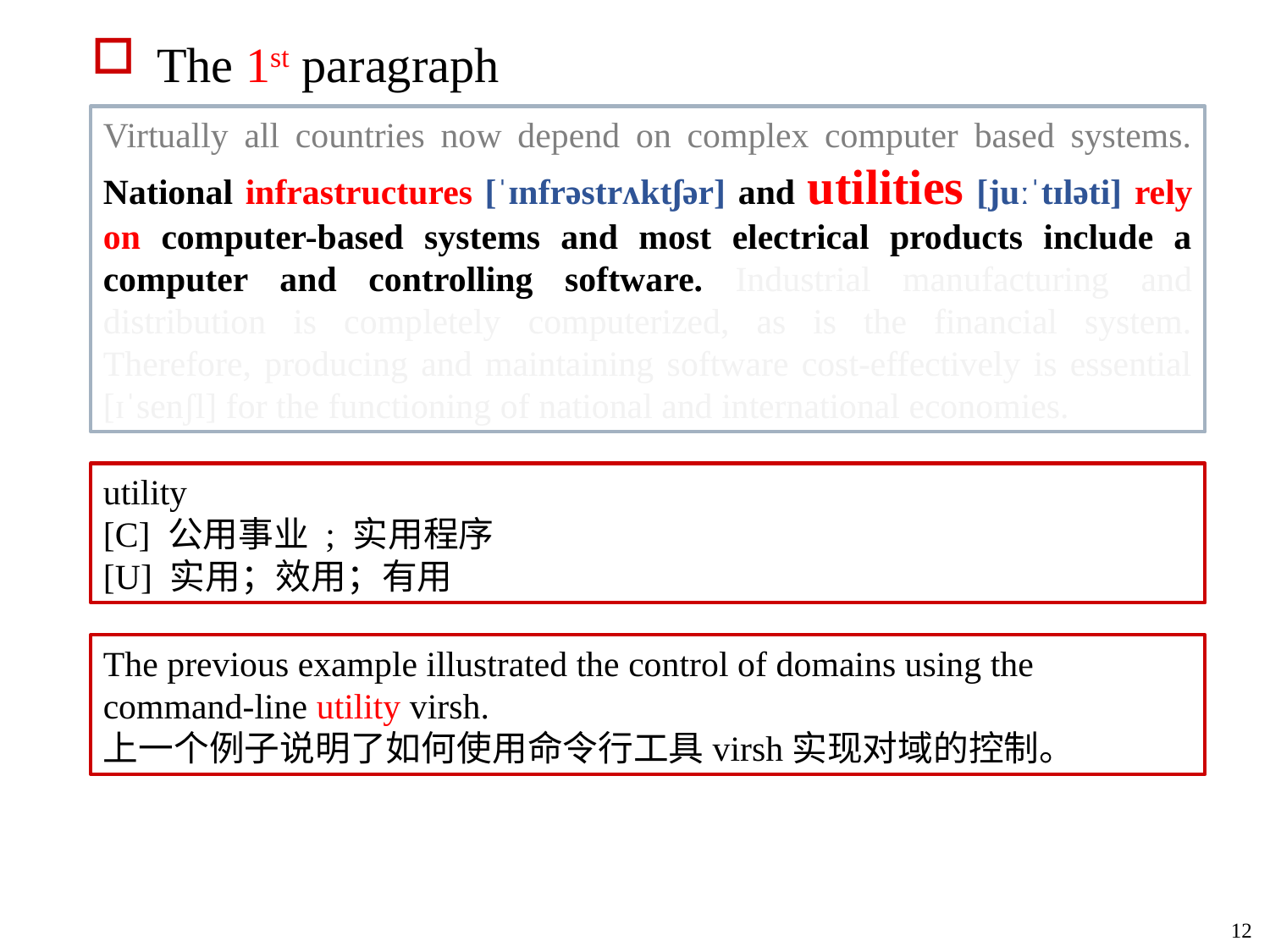

The 1st paragraph
Virtually all countries now depend on complex computer based systems. National infrastructures [ˈɪnfrəstrʌktʃər] and utilities [juːˈtɪləti] rely on computer-based systems and most electrical products include a computer and controlling software. Industrial manufacturing and distribution is completely computerized, as is the financial system. Therefore, producing and maintaining software cost-effectively is essential [ɪˈsenʃl] for the functioning of national and international economies.
utility
[C] 公用事业 ; 实用程序
[U] 实用；效用；有用
The previous example illustrated the control of domains using the command-line utility virsh.
上一个例子说明了如何使用命令行工具virsh实现对域的控制。
12